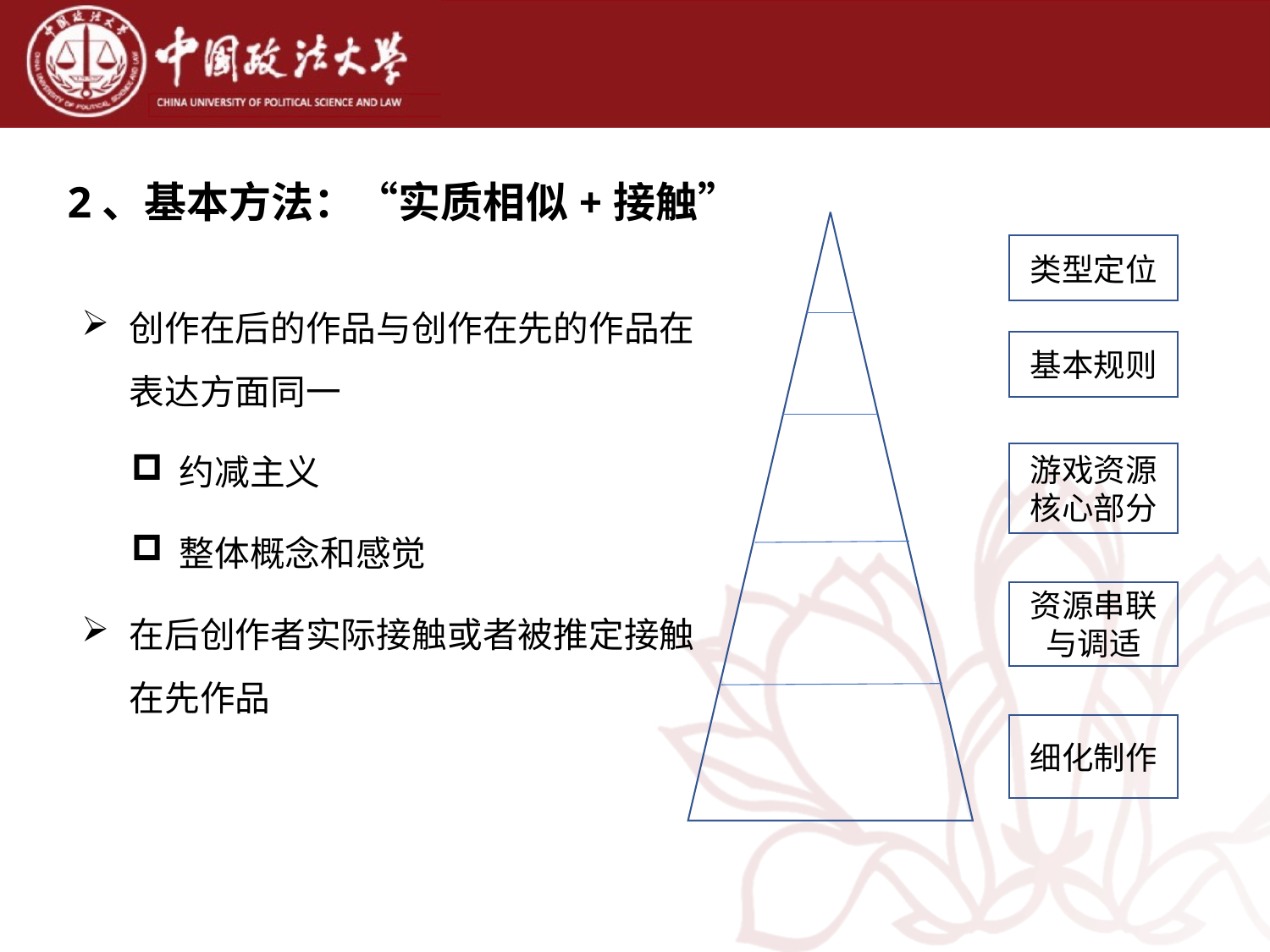

2、基本方法：“实质相似+接触”

类型定位
创作在后的作品与创作在先的作品在表达方面同一
约减主义
整体概念和感觉
在后创作者实际接触或者被推定接触在先作品

基本规则
游戏资源核心部分
资源串联与调适
细化制作